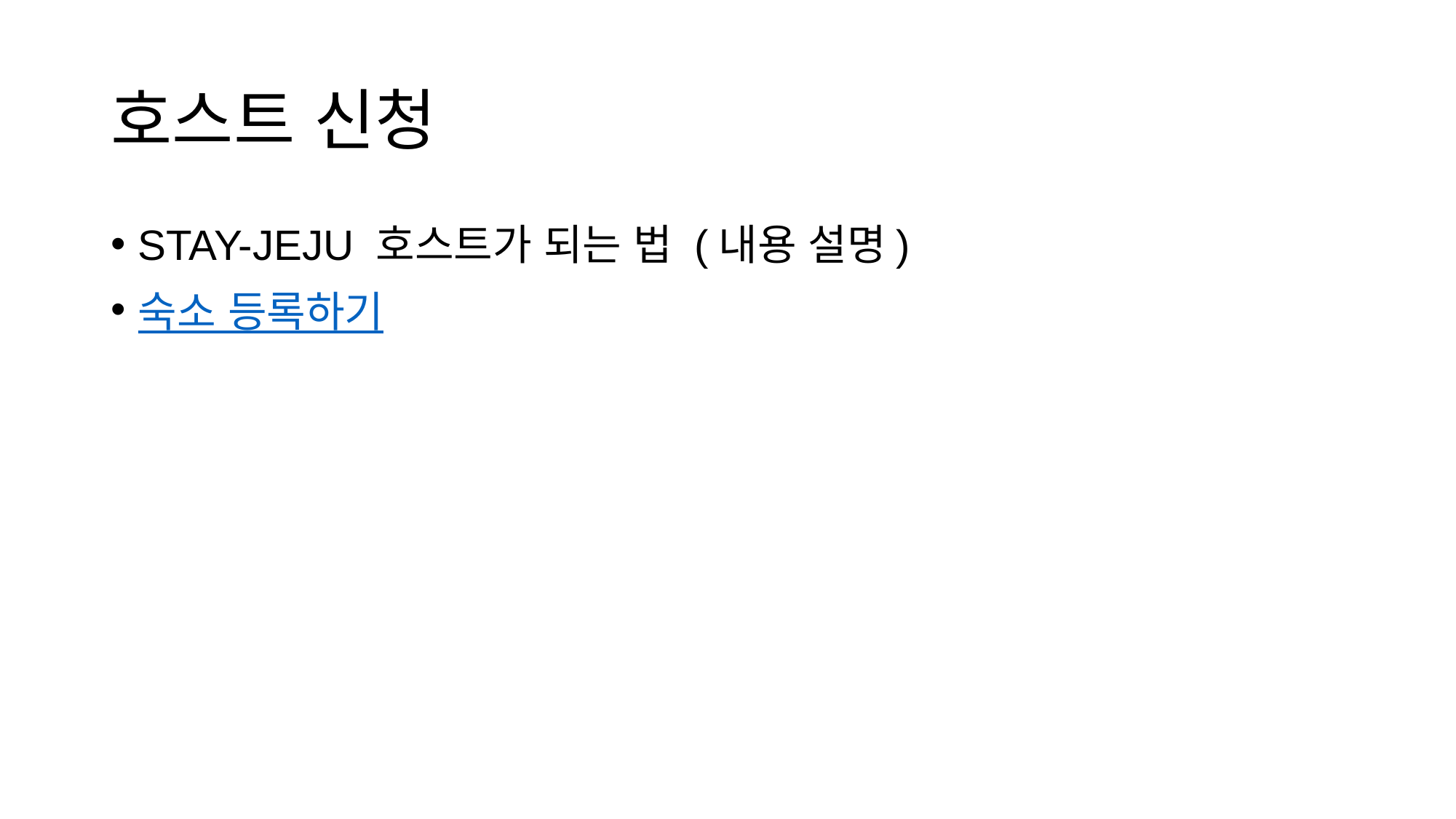

# 호스트 신청
STAY-JEJU 호스트가 되는 법 (내용 설명)
숙소 등록하기